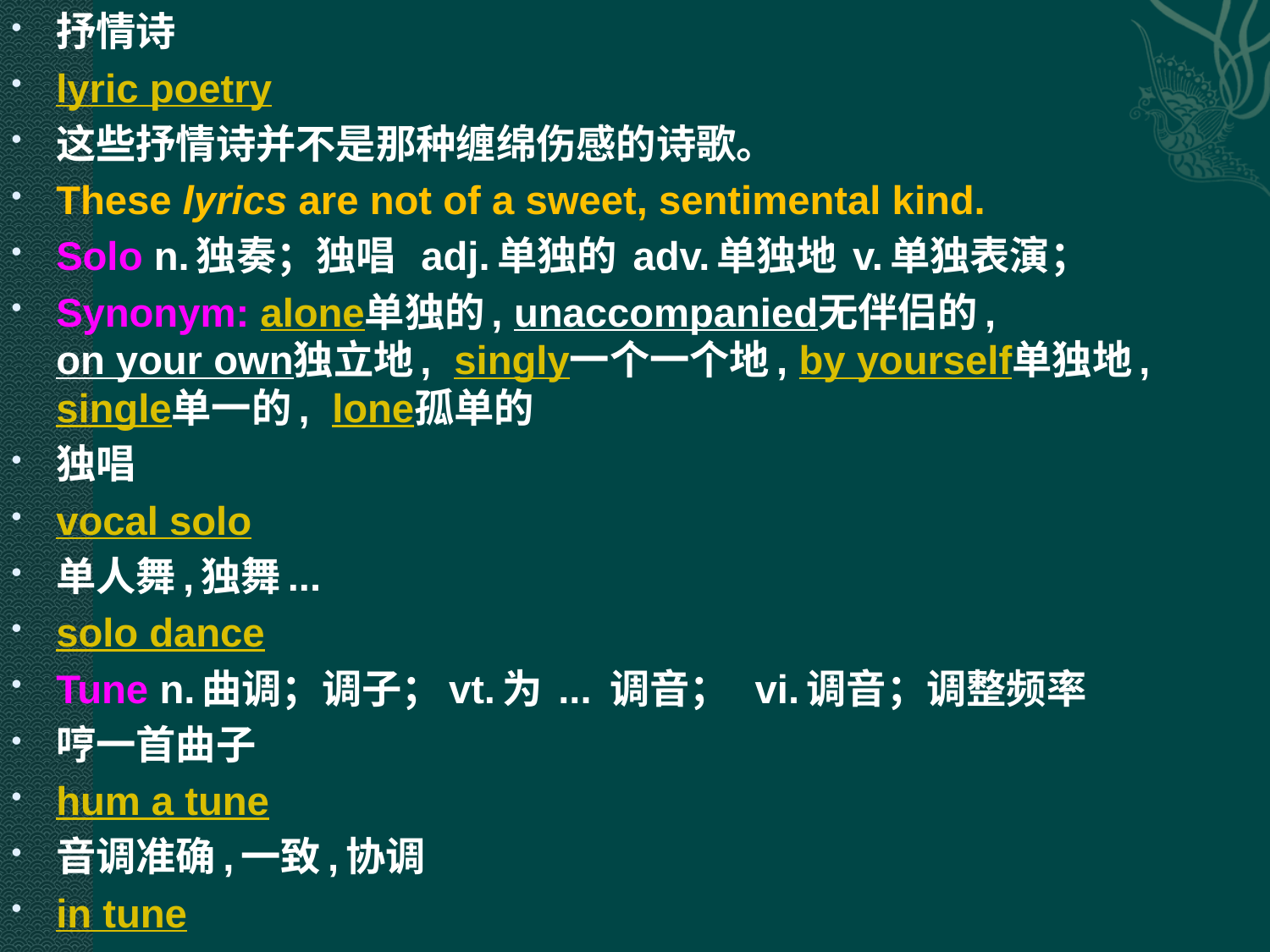

抒情诗
lyric poetry
这些抒情诗并不是那种缠绵伤感的诗歌。
These lyrics are not of a sweet, sentimental kind.
Solo n.独奏；独唱  adj.单独的 adv.单独地 v.单独表演；
Synonym: alone单独的, unaccompanied无伴侣的,      on your own独立地,  singly一个一个地, by yourself单独地, single单一的,  lone孤单的
独唱
vocal solo
单人舞,独舞...
solo dance
Tune n.曲调；调子；vt.为 ... 调音；  vi.调音；调整频率
哼一首曲子
hum a tune
音调准确,一致,协调
in tune